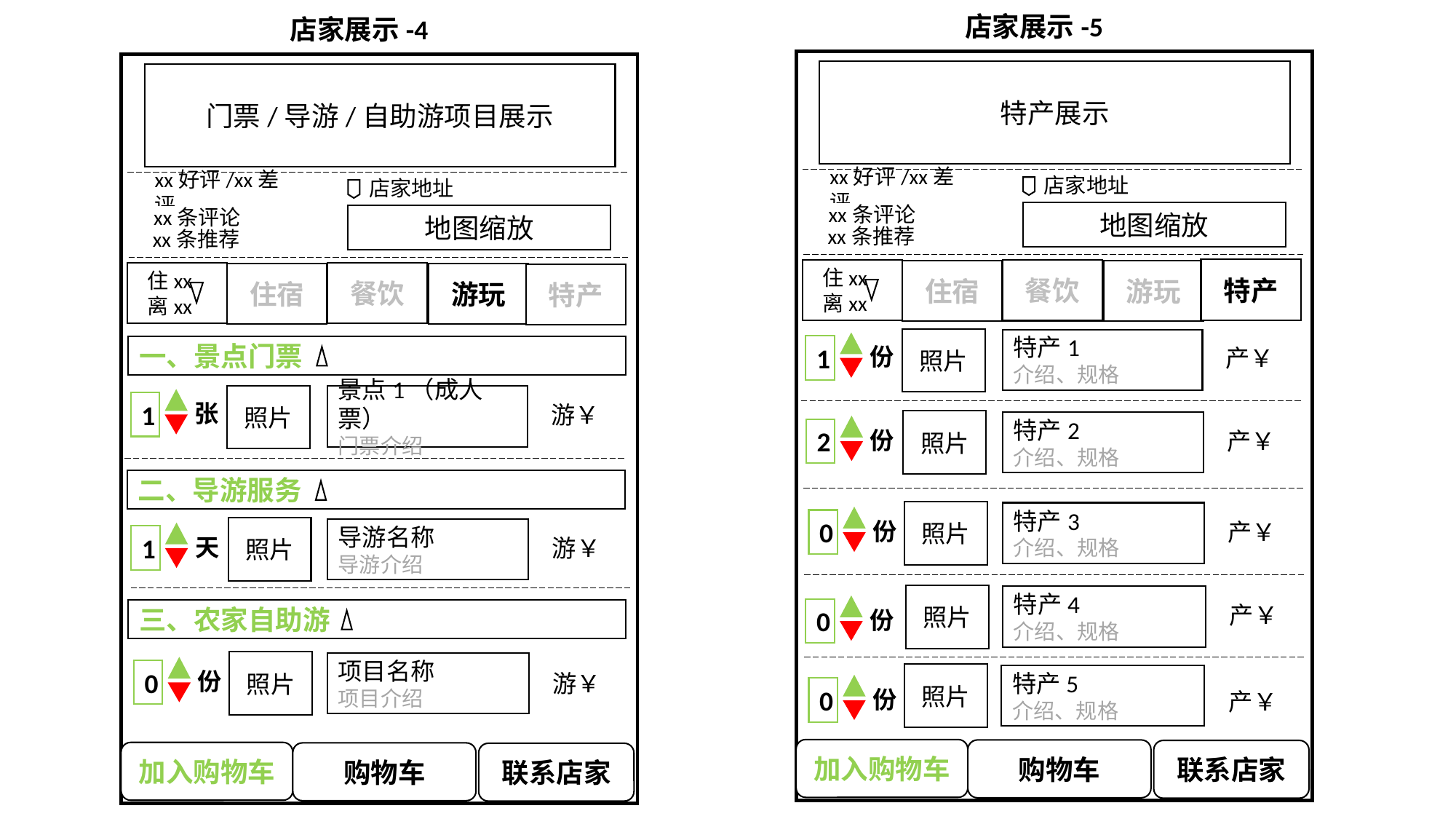

店家展示-5
店家展示-4

特产展示
门票/导游/自助游项目展示

店家地址
xx好评/xx差评

店家地址
xx好评/xx差评
地图缩放
xx条评论
地图缩放
xx条评论
xx条推荐
xx条推荐
特产

餐饮
住宿
游玩

餐饮
住宿
游玩
特产
住xx
离xx

住xx
离xx

照片
特产1
介绍、规格
产￥

1
份
一、景点门票

照片
景点1（成人票）
门票介绍
游￥

1
张
照片
特产2
介绍、规格
产￥

2
份
二、导游服务

照片
特产3
介绍、规格
产￥

0
份
照片
导游名称
导游介绍
游￥

1
天
照片
特产4
介绍、规格
产￥

0
份
三、农家自助游

照片
项目名称
项目介绍
游￥

0
份
照片
特产5
介绍、规格
产￥

0
份
加入购物车
购物车
联系店家
加入购物车
购物车
联系店家